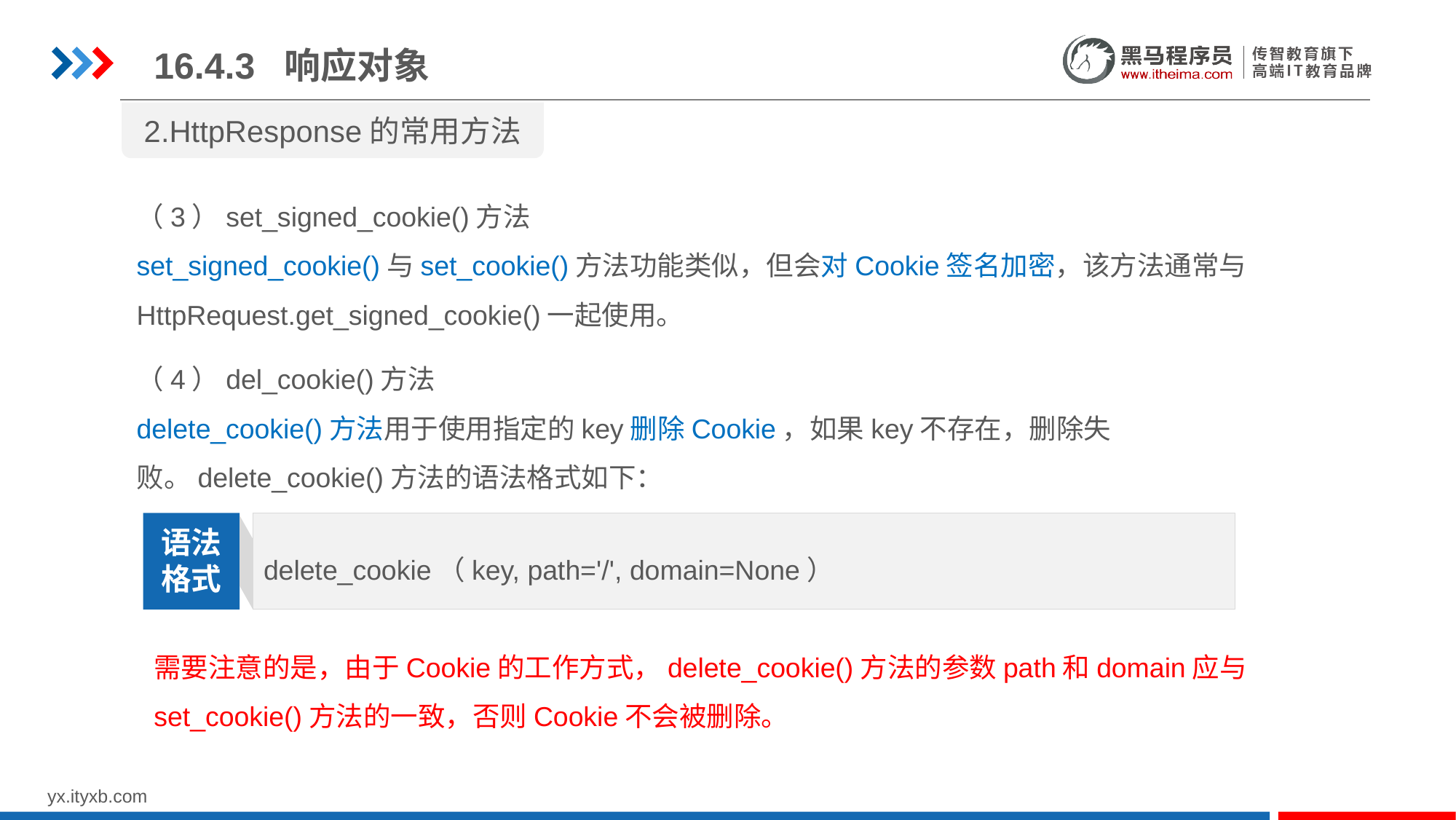

16.4.3  响应对象

2.HttpResponse的常用方法
（3）set_signed_cookie()方法
set_signed_cookie()与set_cookie()方法功能类似，但会对Cookie签名加密，该方法通常与HttpRequest.get_signed_cookie()一起使用。
（4）del_cookie()方法
delete_cookie()方法用于使用指定的key删除Cookie，如果key不存在，删除失败。delete_cookie()方法的语法格式如下：

delete_cookie（key, path='/', domain=None）

语法
格式
需要注意的是，由于Cookie的工作方式，delete_cookie()方法的参数path和domain应与set_cookie()方法的一致，否则Cookie不会被删除。